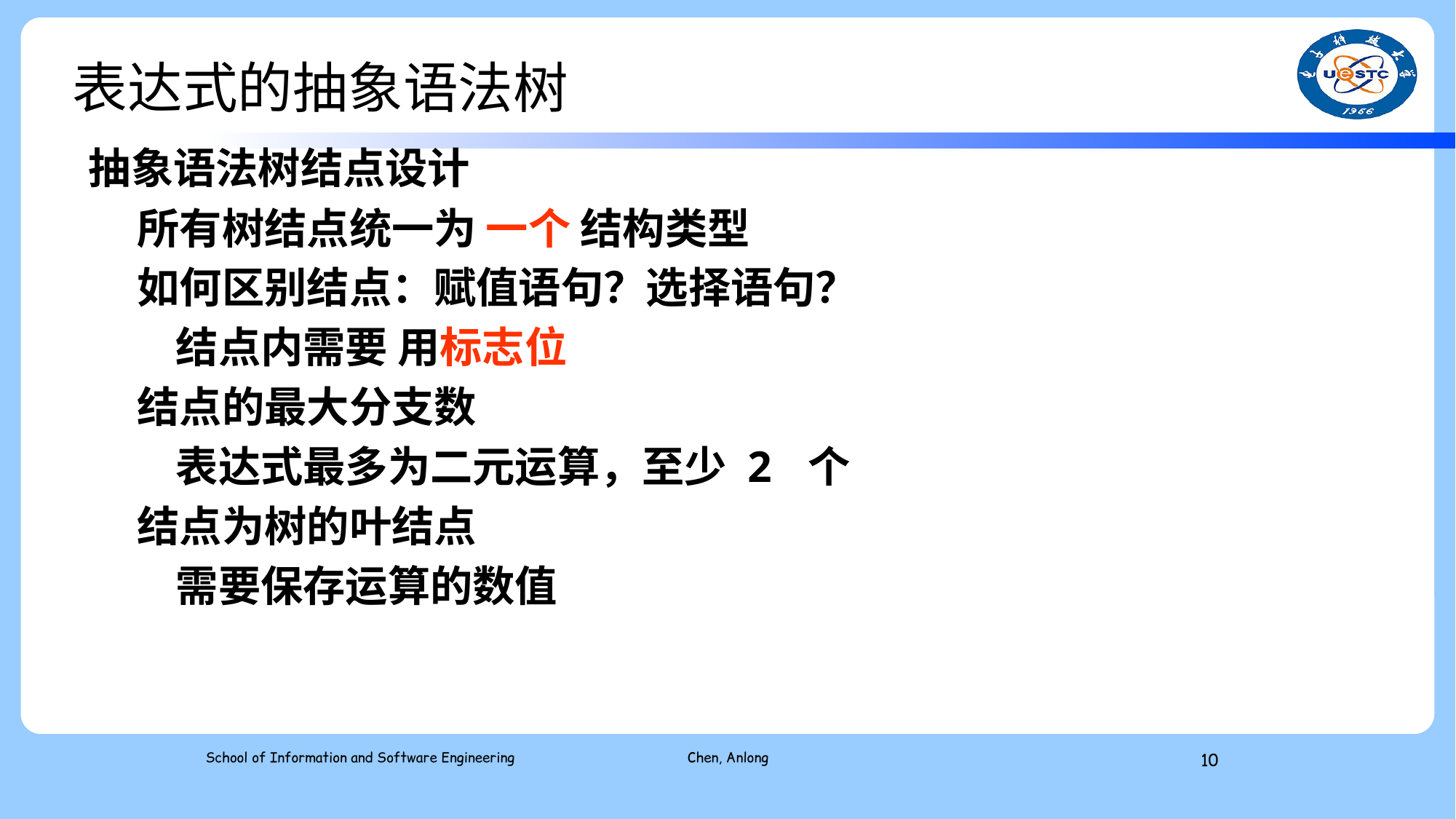

表达式的抽象语法树
抽象语法树结点设计
    所有树结点统一为 一个 结构类型
    如何区别结点：赋值语句？选择语句？
        结点内需要 用标志位
    结点的最大分支数
        表达式最多为二元运算，至少 2 个
    结点为树的叶结点
        需要保存运算的数值
  School of Information and Software Engineering
Chen, Anlong
10